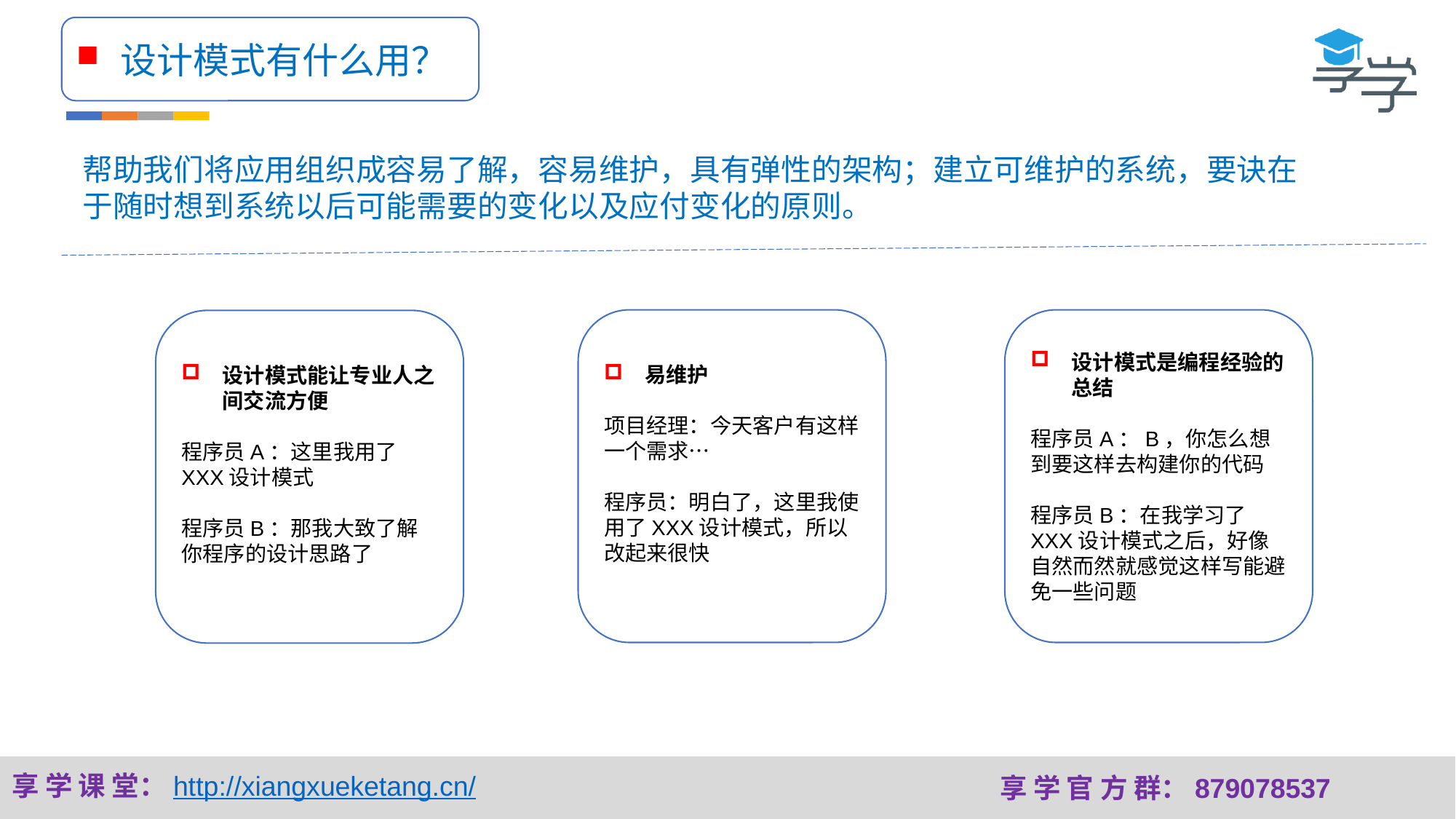

设计模式有什么用？

课程总结

帮助我们将应用组织成容易了解，容易维护，具有弹性的架构；建立可维护的系统，要诀在于随时想到系统以后可能需要的变化以及应付变化的原则。

易维护

项目经理：今天客户有这样一个需求…

程序员：明白了，这里我使用了XXX设计模式，所以改起来很快

设计模式是编程经验的总结

程序员A：B，你怎么想到要这样去构建你的代码

程序员B：在我学习了XXX设计模式之后，好像自然而然就感觉这样写能避免一些问题
设计模式能让专业人之间交流方便

程序员A：这里我用了XXX设计模式

程序员B：那我大致了解你程序的设计思路了